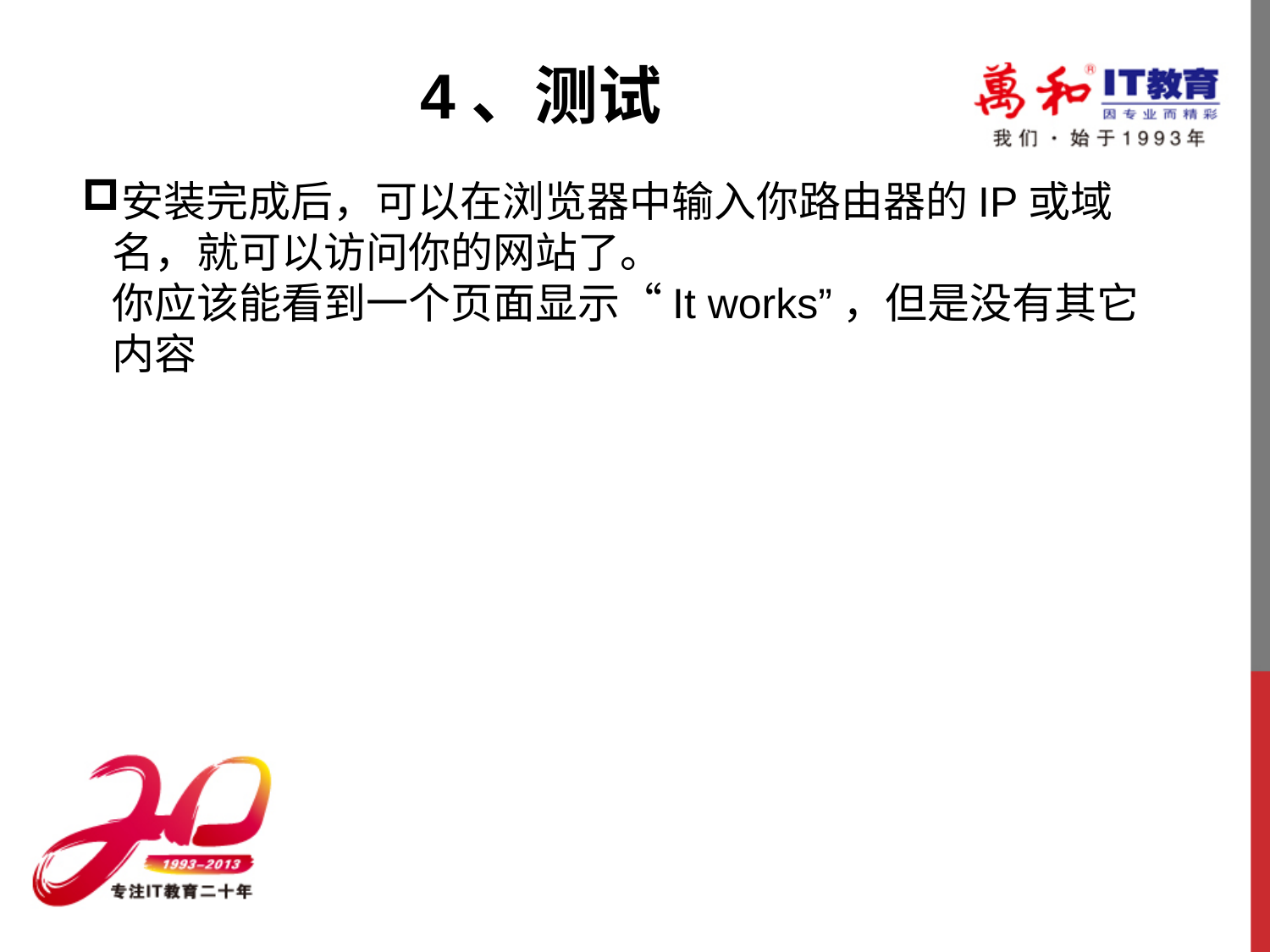

4、测试
安装完成后，可以在浏览器中输入你路由器的IP或域名，就可以访问你的网站了。
你应该能看到一个页面显示“It works”，但是没有其它内容